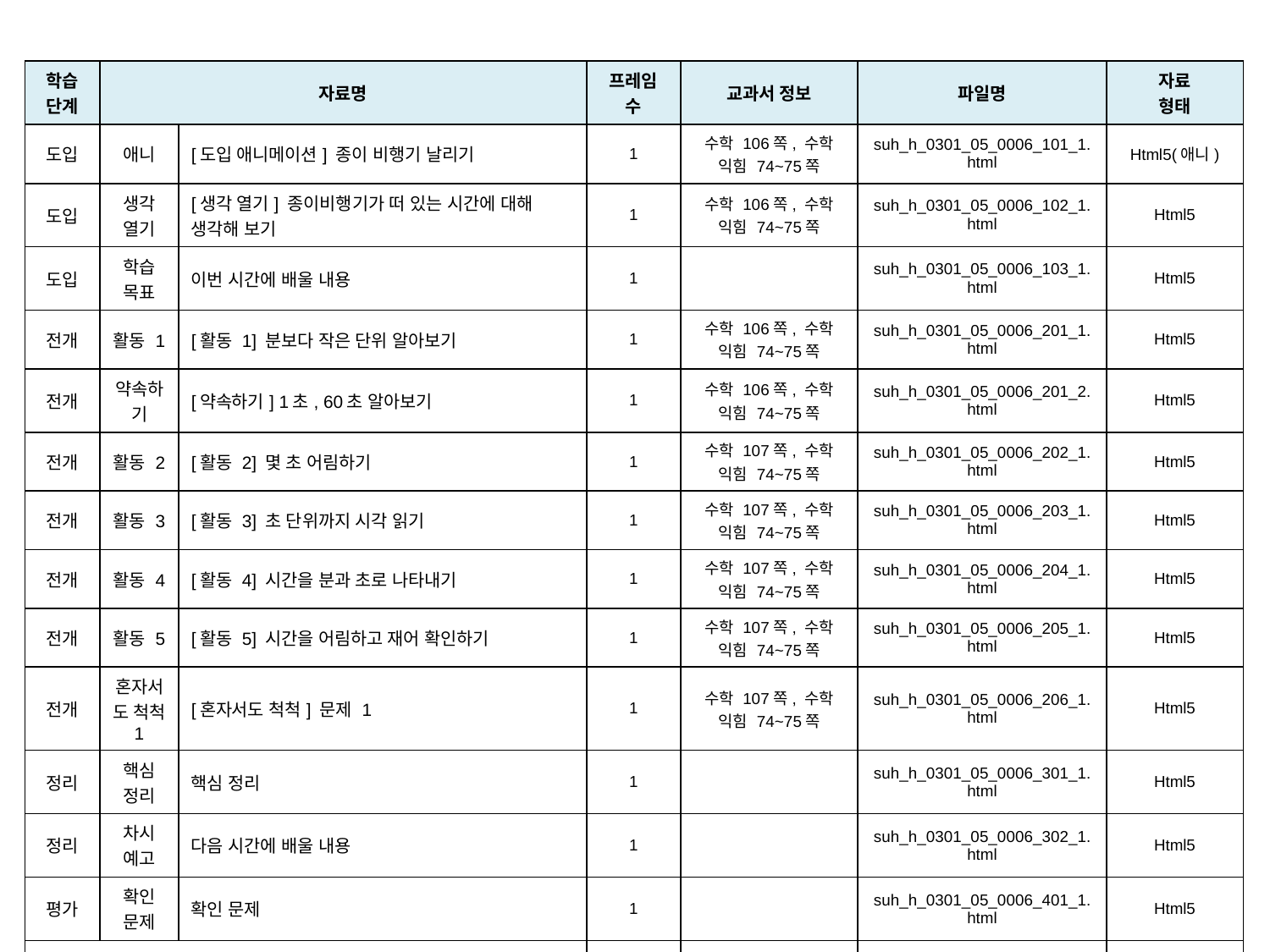

| 학습 단계 | 자료명 |  | 프레임 수 | 교과서 정보 | 파일명 | 자료 형태 |
| --- | --- | --- | --- | --- | --- | --- |
| 도입 | 애니 | [도입 애니메이션] 종이 비행기 날리기 | 1 | 수학 106쪽, 수학 익힘 74~75쪽 | suh\_h\_0301\_05\_0006\_101\_1.html | Html5(애니) |
| 도입 | 생각 열기 | [생각 열기] 종이비행기가 떠 있는 시간에 대해 생각해 보기 | 1 | 수학 106쪽, 수학 익힘 74~75쪽 | suh\_h\_0301\_05\_0006\_102\_1.html | Html5 |
| 도입 | 학습 목표 | 이번 시간에 배울 내용 | 1 |  | suh\_h\_0301\_05\_0006\_103\_1.html | Html5 |
| 전개 | 활동 1 | [활동 1] 분보다 작은 단위 알아보기 | 1 | 수학 106쪽, 수학 익힘 74~75쪽 | suh\_h\_0301\_05\_0006\_201\_1.html | Html5 |
| 전개 | 약속하기 | [약속하기] 1초, 60초 알아보기 | 1 | 수학 106쪽, 수학 익힘 74~75쪽 | suh\_h\_0301\_05\_0006\_201\_2.html | Html5 |
| 전개 | 활동 2 | [활동 2] 몇 초 어림하기 | 1 | 수학 107쪽, 수학 익힘 74~75쪽 | suh\_h\_0301\_05\_0006\_202\_1.html | Html5 |
| 전개 | 활동 3 | [활동 3] 초 단위까지 시각 읽기 | 1 | 수학 107쪽, 수학 익힘 74~75쪽 | suh\_h\_0301\_05\_0006\_203\_1.html | Html5 |
| 전개 | 활동 4 | [활동 4] 시간을 분과 초로 나타내기 | 1 | 수학 107쪽, 수학 익힘 74~75쪽 | suh\_h\_0301\_05\_0006\_204\_1.html | Html5 |
| 전개 | 활동 5 | [활동 5] 시간을 어림하고 재어 확인하기 | 1 | 수학 107쪽, 수학 익힘 74~75쪽 | suh\_h\_0301\_05\_0006\_205\_1.html | Html5 |
| 전개 | 혼자서도 척척 1 | [혼자서도 척척] 문제 1 | 1 | 수학 107쪽, 수학 익힘 74~75쪽 | suh\_h\_0301\_05\_0006\_206\_1.html | Html5 |
| 정리 | 핵심 정리 | 핵심 정리 | 1 |  | suh\_h\_0301\_05\_0006\_301\_1.html | Html5 |
| 정리 | 차시 예고 | 다음 시간에 배울 내용 | 1 |  | suh\_h\_0301\_05\_0006\_302\_1.html | Html5 |
| 평가 | 확인 문제 | 확인 문제 | 1 |  | suh\_h\_0301\_05\_0006\_401\_1.html | Html5 |
| 총 프레임 수 |  |  | 13 |  |  |  |